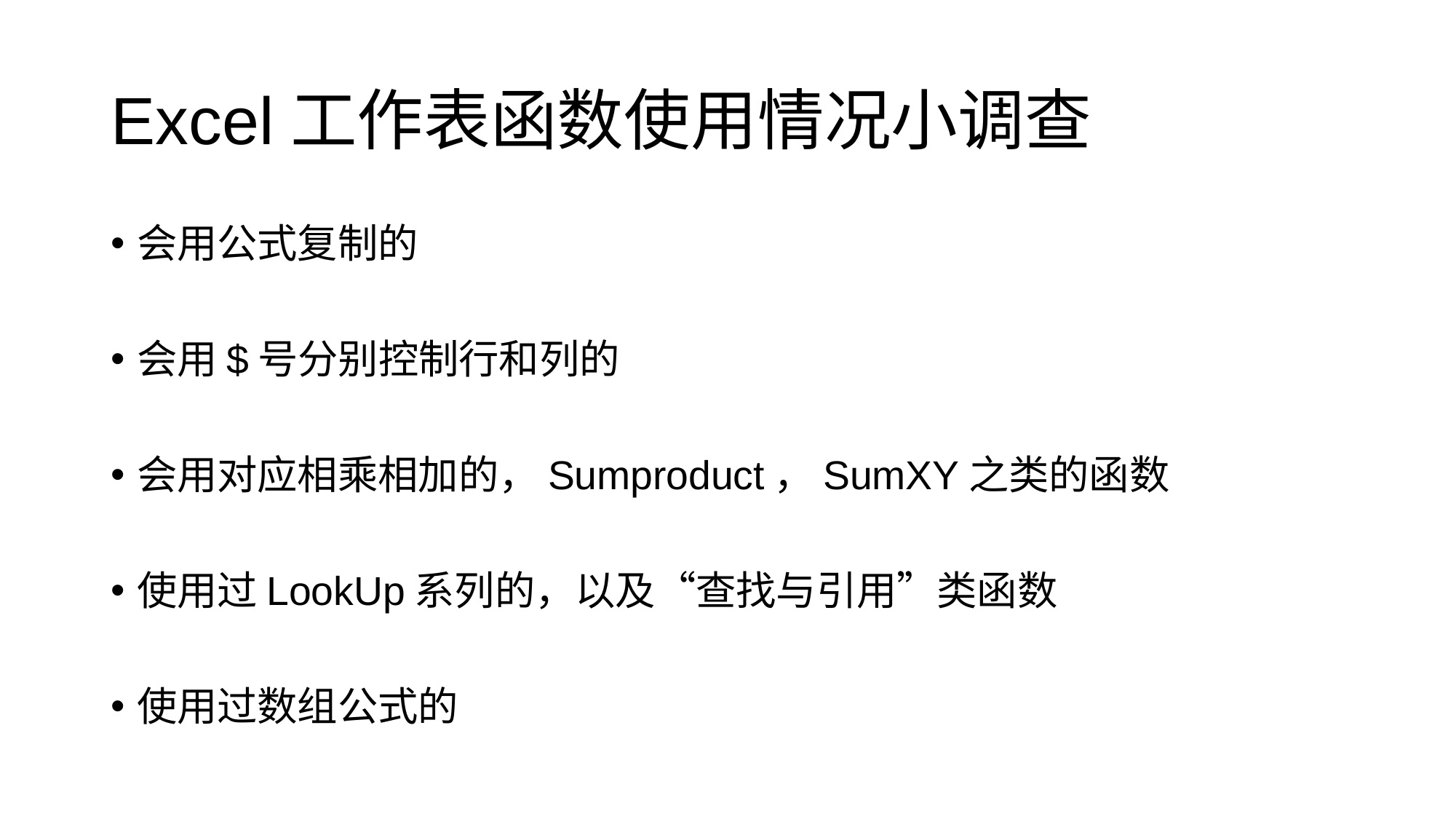

# Excel工作表函数使用情况小调查
会用公式复制的

会用$号分别控制行和列的

会用对应相乘相加的，Sumproduct，SumXY之类的函数

使用过LookUp系列的，以及“查找与引用”类函数

使用过数组公式的